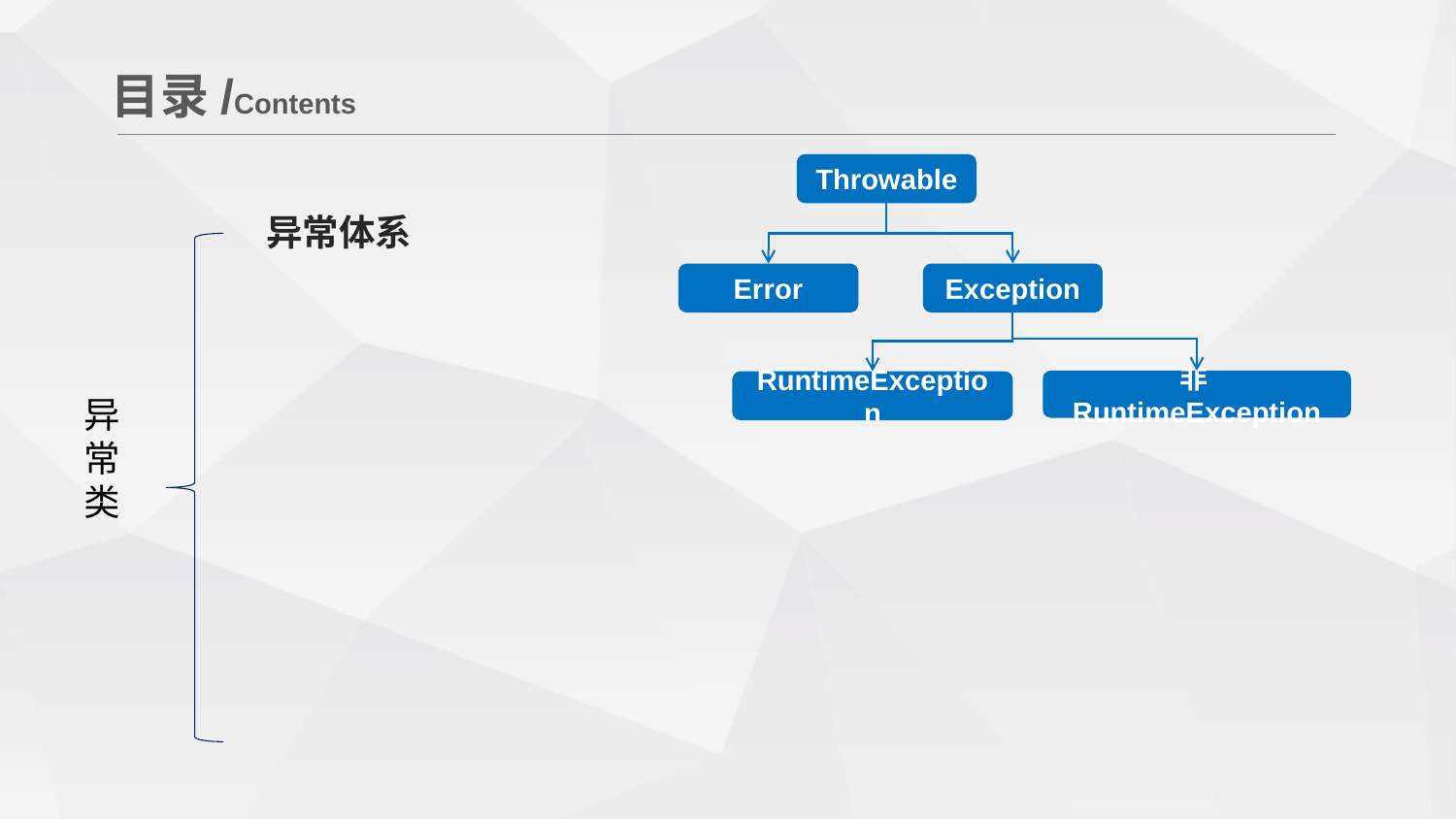

目录/Contents
Throwable
异常体系

Error
Exception
非RuntimeException
RuntimeException
异常类